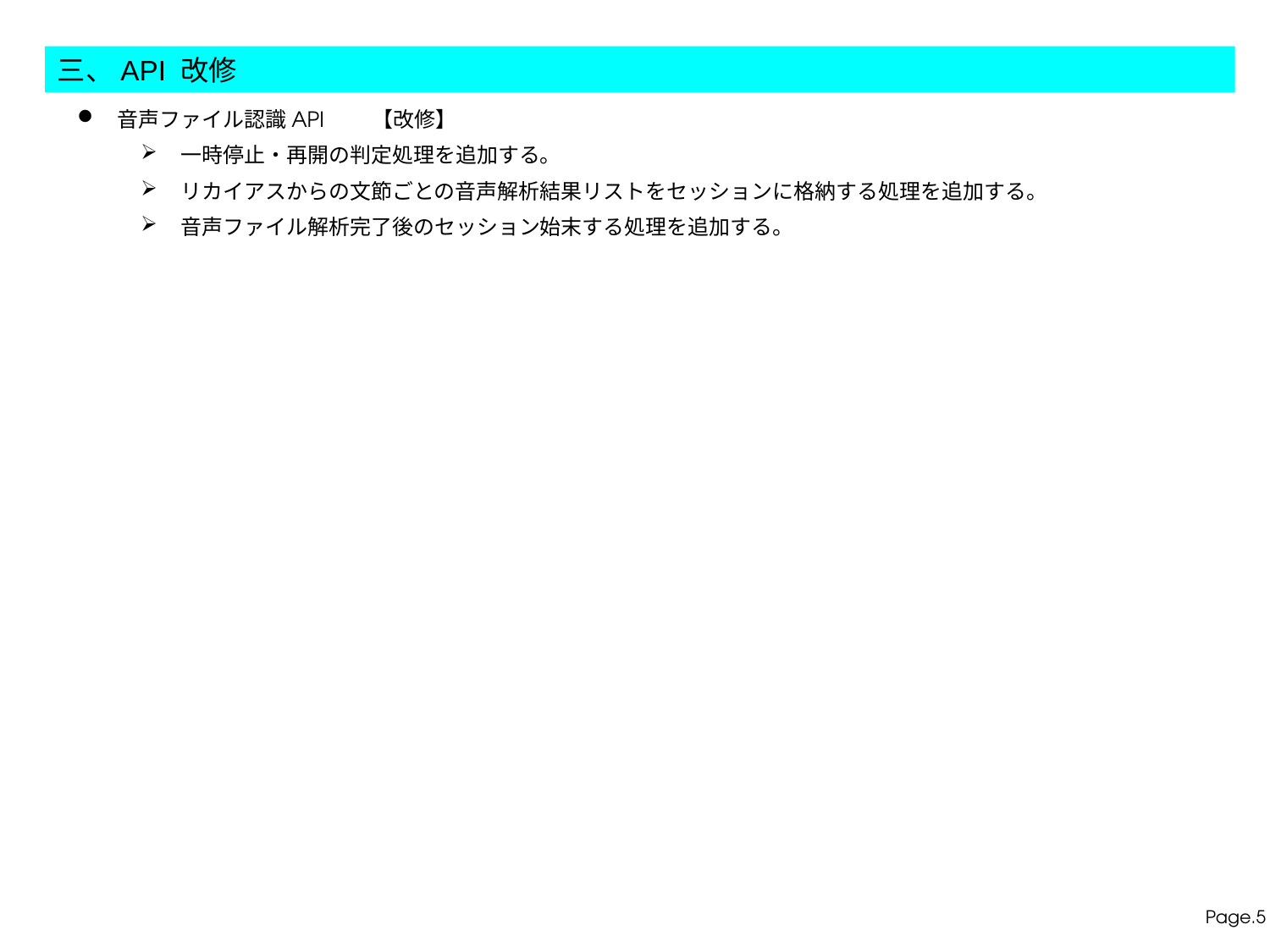

三、API 改修
音声ファイル認識API　　【改修】
一時停止・再開の判定処理を追加する。
リカイアスからの文節ごとの音声解析結果リストをセッションに格納する処理を追加する。
音声ファイル解析完了後のセッション始末する処理を追加する。